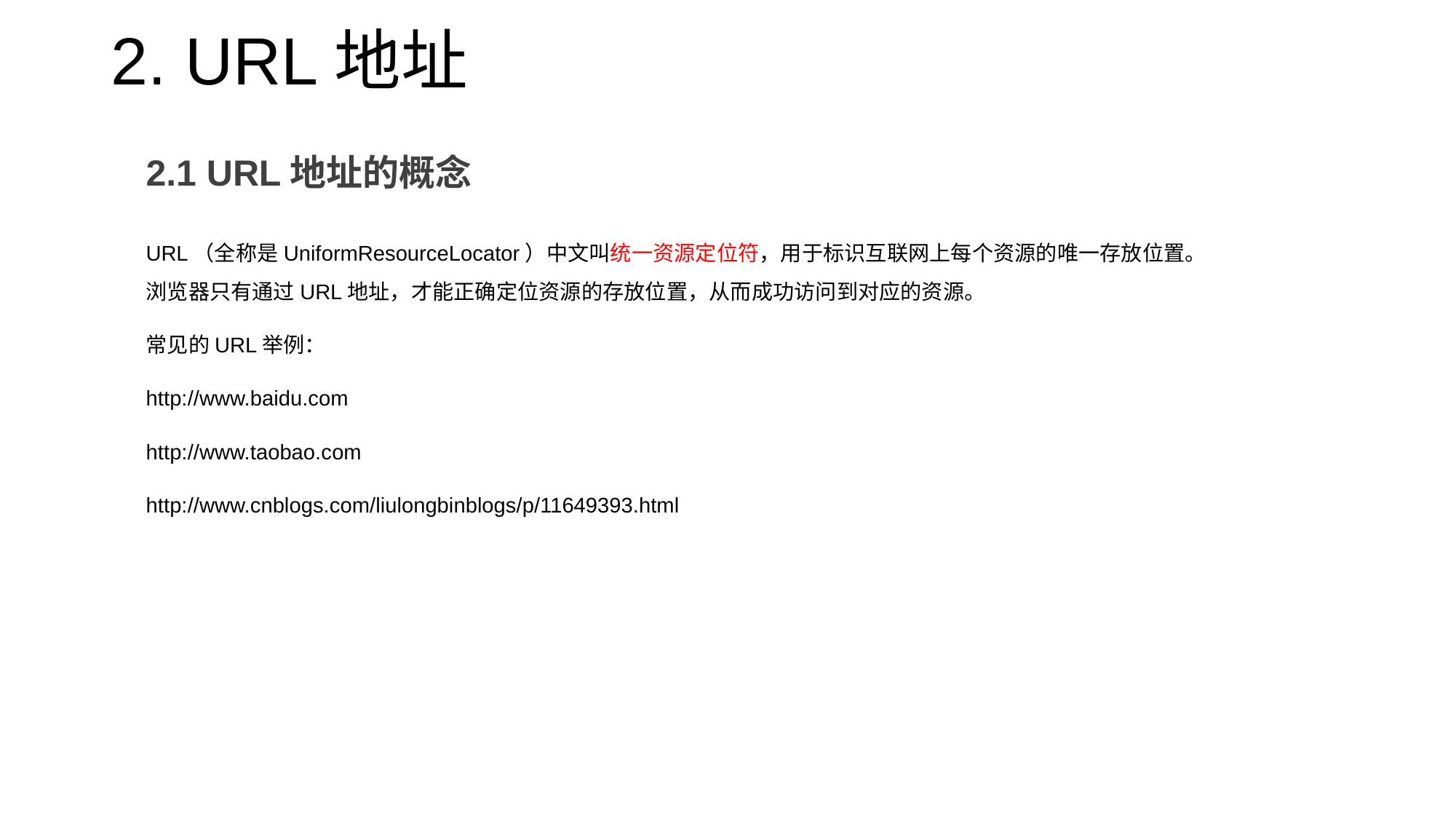

# 2. URL地址
2.1 URL地址的概念
URL（全称是UniformResourceLocator）中文叫统一资源定位符，用于标识互联网上每个资源的唯一存放位置。浏览器只有通过URL地址，才能正确定位资源的存放位置，从而成功访问到对应的资源。
常见的URL举例：
http://www.baidu.com
http://www.taobao.com
http://www.cnblogs.com/liulongbinblogs/p/11649393.html